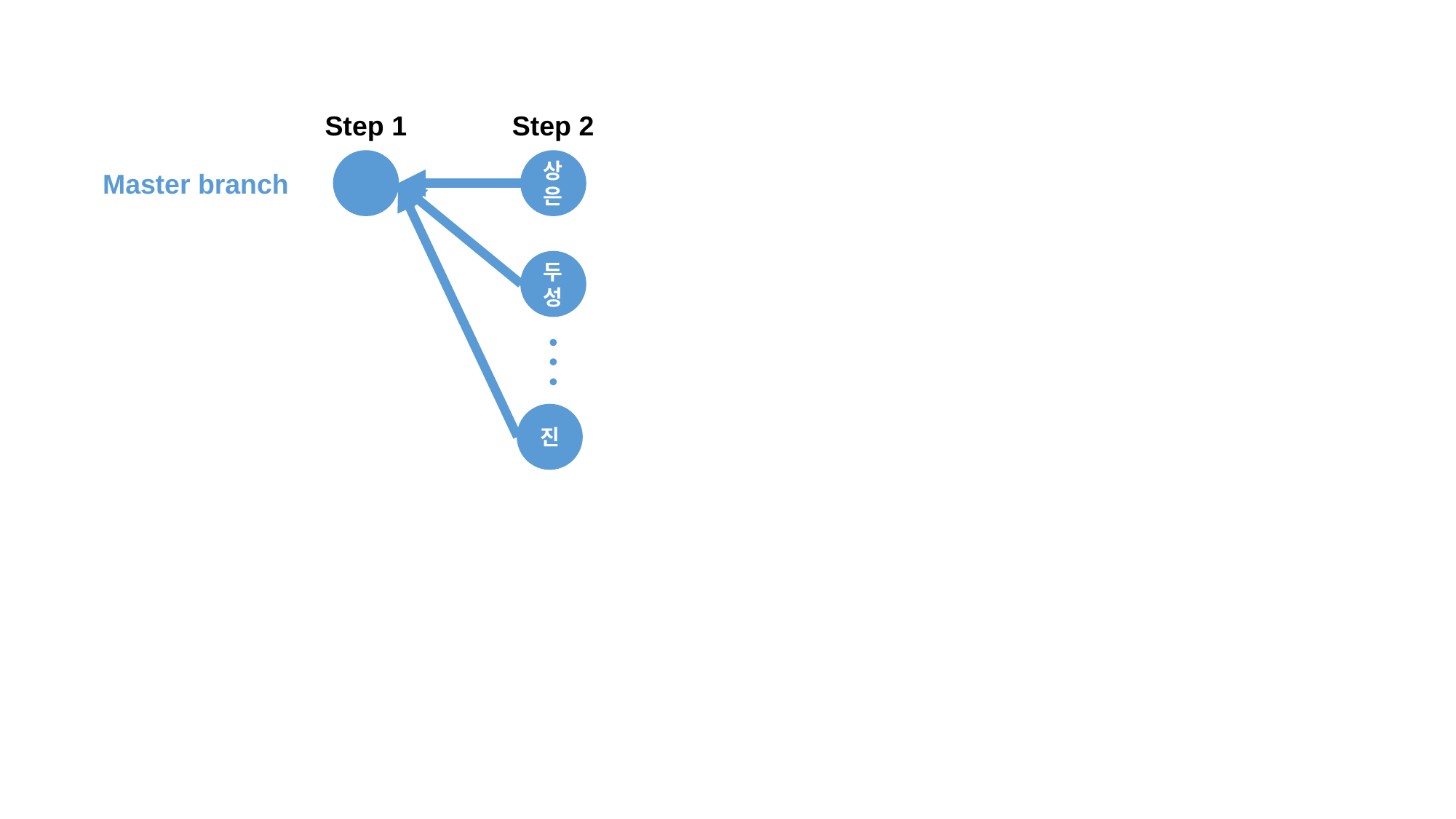

Step 1
Step 2

상은
Master branch
두성

진